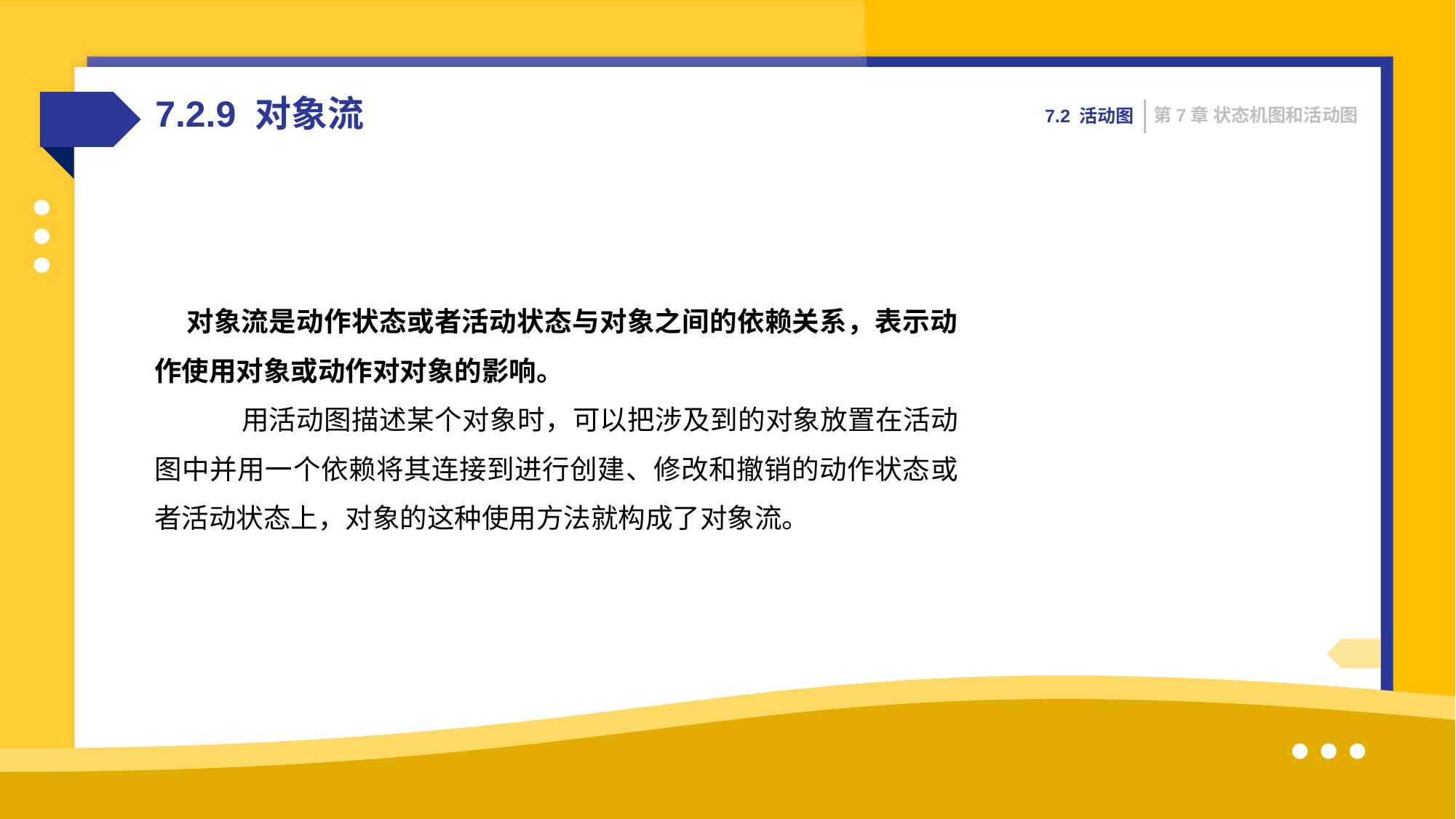

7.2.9 对象流
第7章 状态机图和活动图
7.2 活动图
对象流是动作状态或者活动状态与对象之间的依赖关系，表示动作使用对象或动作对对象的影响。
　　用活动图描述某个对象时，可以把涉及到的对象放置在活动图中并用一个依赖将其连接到进行创建、修改和撤销的动作状态或者活动状态上，对象的这种使用方法就构成了对象流。